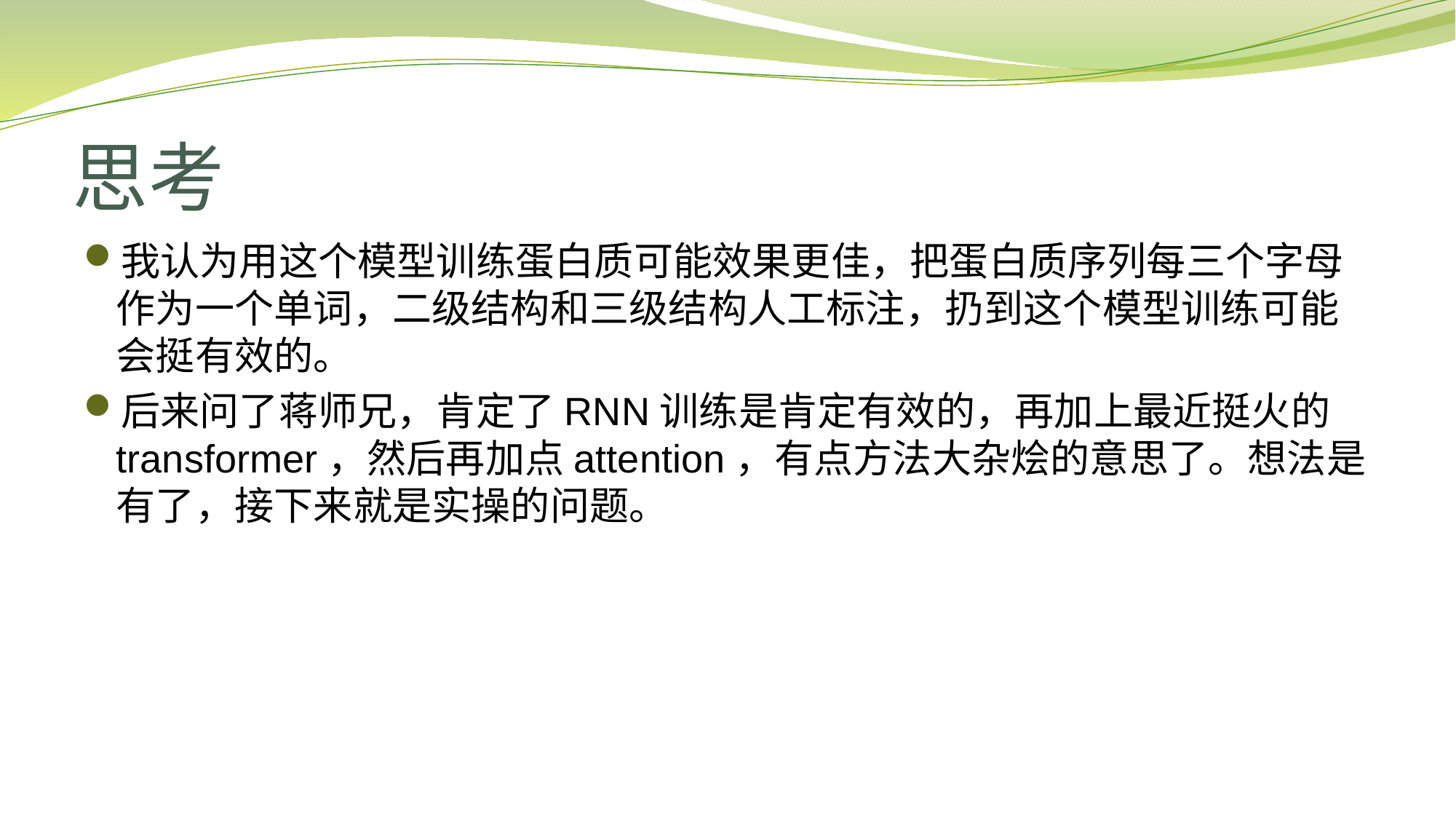

# 思考
我认为用这个模型训练蛋白质可能效果更佳，把蛋白质序列每三个字母作为一个单词，二级结构和三级结构人工标注，扔到这个模型训练可能会挺有效的。
后来问了蒋师兄，肯定了RNN训练是肯定有效的，再加上最近挺火的transformer，然后再加点attention，有点方法大杂烩的意思了。想法是有了，接下来就是实操的问题。